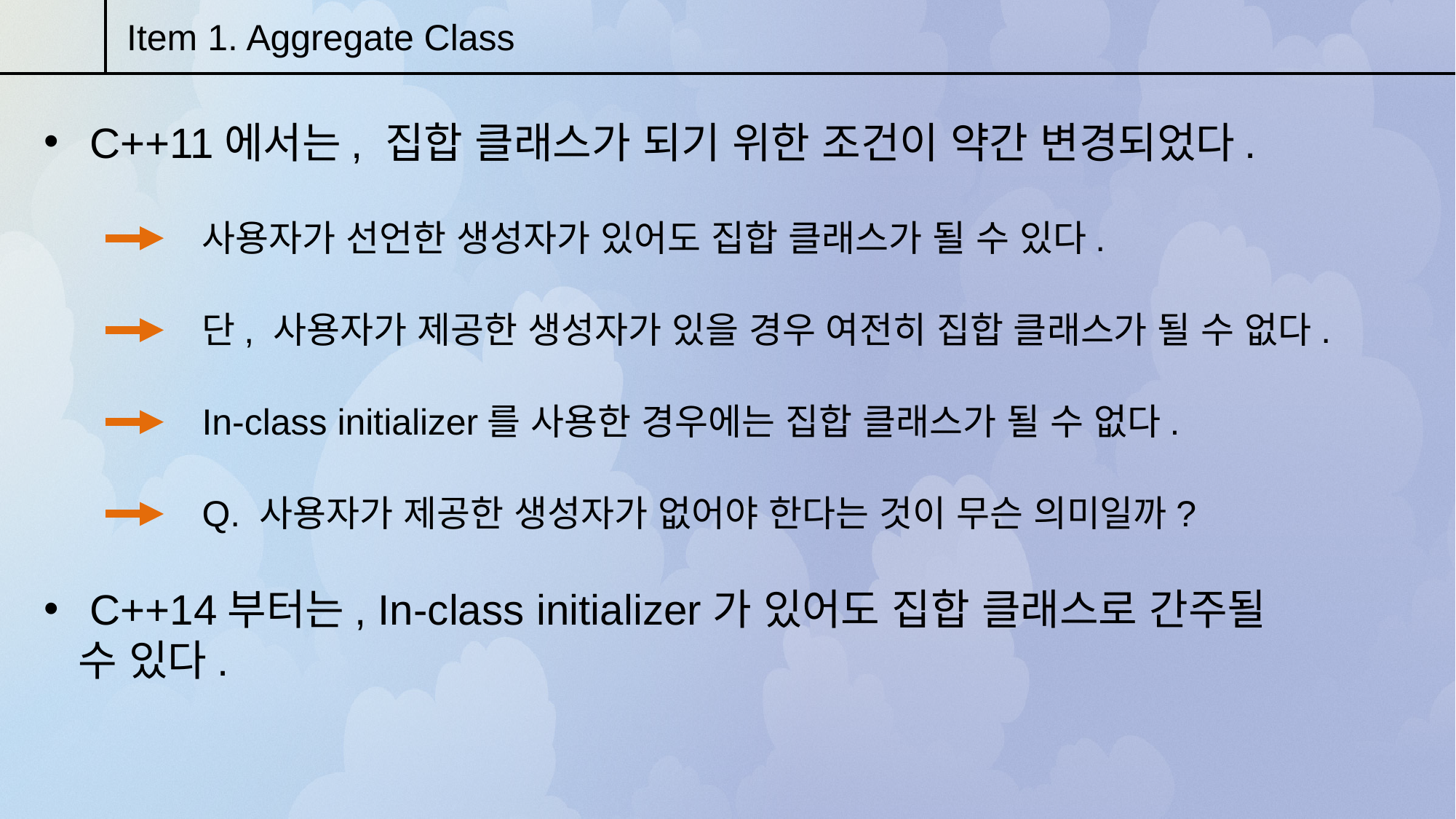

Item 1. Aggregate Class
 C++11에서는, 집합 클래스가 되기 위한 조건이 약간 변경되었다.
사용자가 선언한 생성자가 있어도 집합 클래스가 될 수 있다.
단, 사용자가 제공한 생성자가 있을 경우 여전히 집합 클래스가 될 수 없다.
In-class initializer를 사용한 경우에는 집합 클래스가 될 수 없다.
Q. 사용자가 제공한 생성자가 없어야 한다는 것이 무슨 의미일까?
 C++14부터는, In-class initializer가 있어도 집합 클래스로 간주될 수 있다.